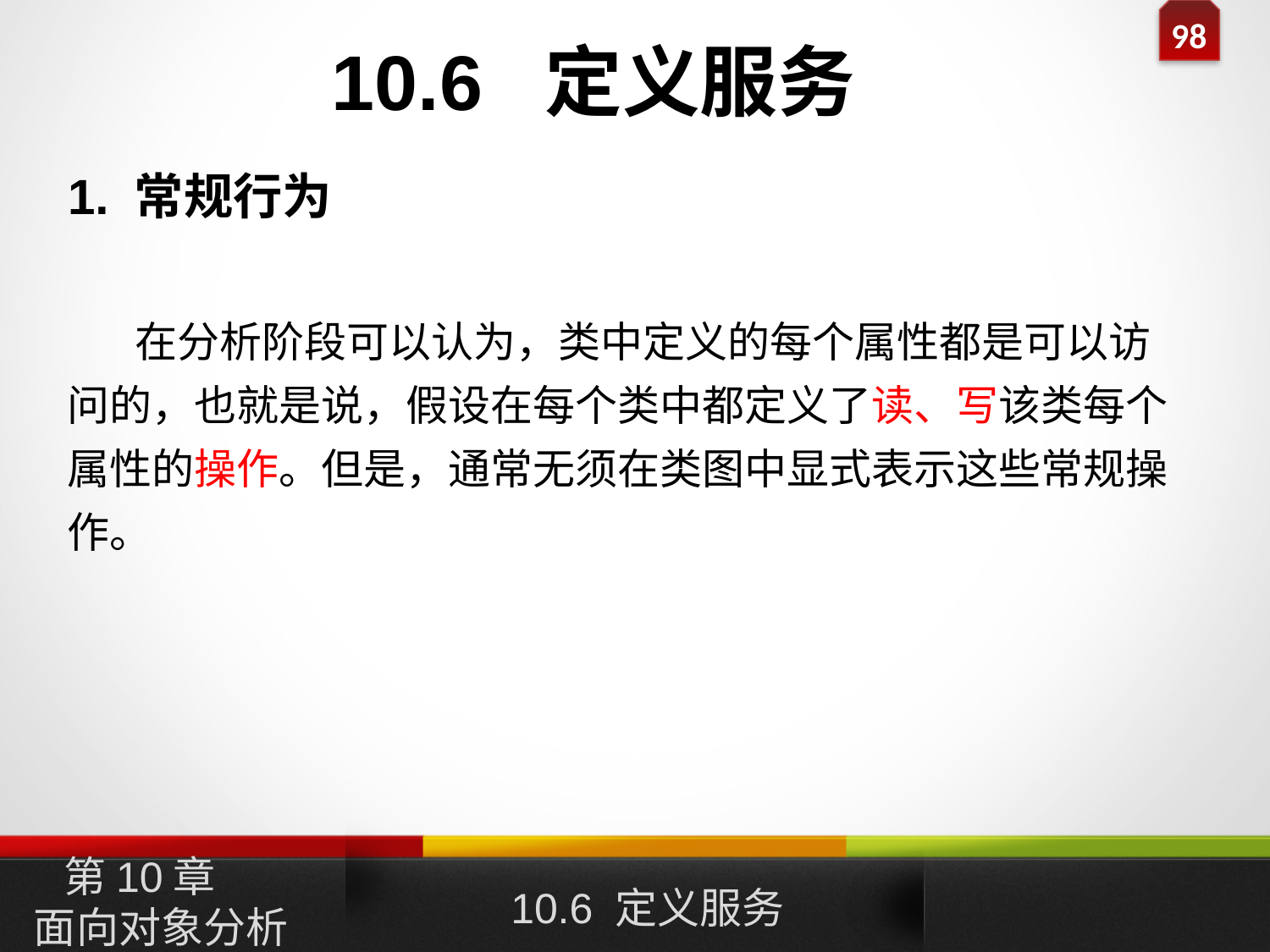

10.6  定义服务
1. 常规行为
      在分析阶段可以认为，类中定义的每个属性都是可以访问的，也就是说，假设在每个类中都定义了读、写该类每个属性的操作。但是，通常无须在类图中显式表示这些常规操作。
10.6 定义服务